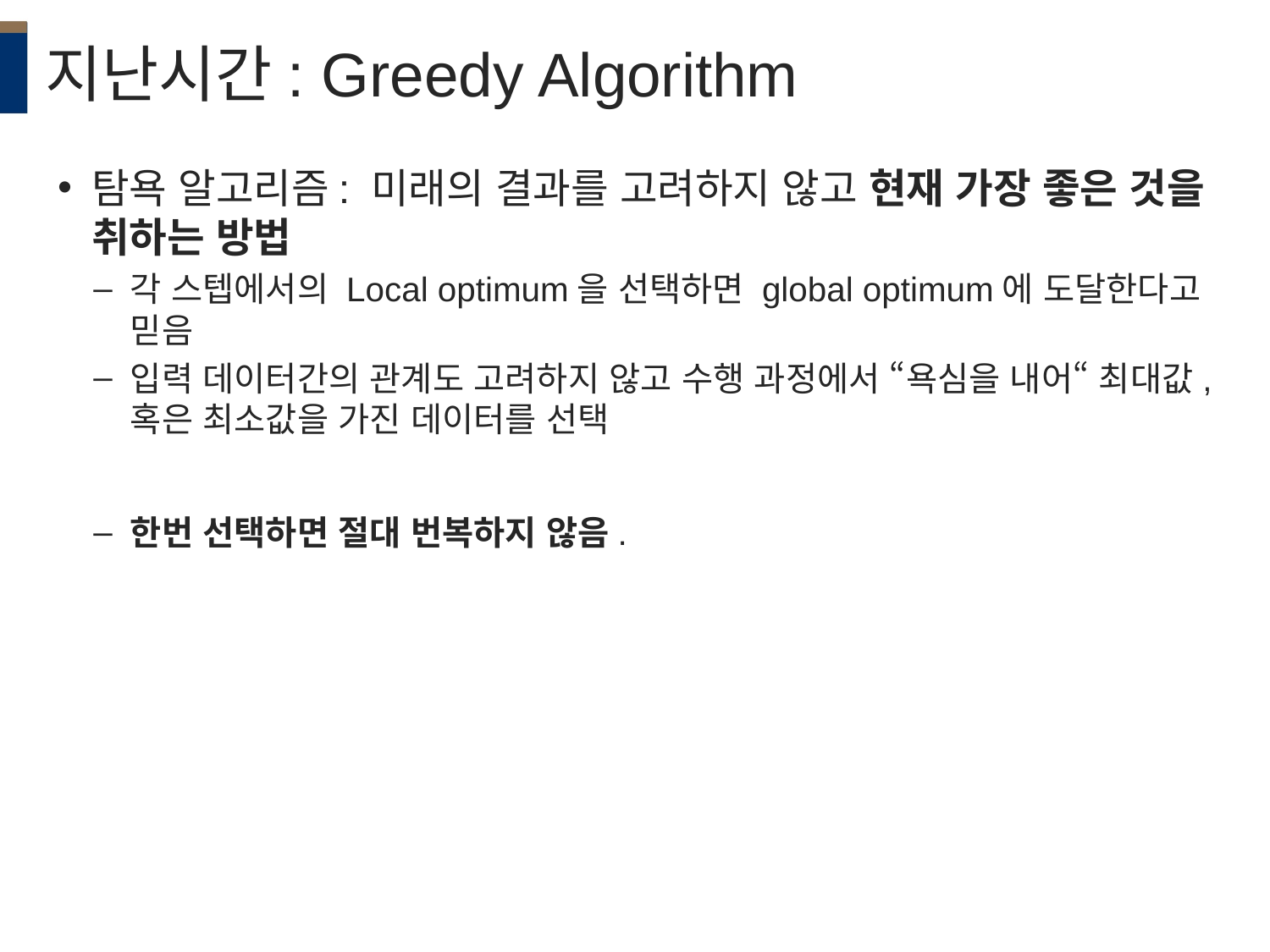

# 지난시간: Greedy Algorithm
탐욕 알고리즘: 미래의 결과를 고려하지 않고 현재 가장 좋은 것을 취하는 방법
각 스텝에서의 Local optimum을 선택하면 global optimum에 도달한다고 믿음
입력 데이터간의 관계도 고려하지 않고 수행 과정에서 “욕심을 내어“ 최대값, 혹은 최소값을 가진 데이터를 선택

한번 선택하면 절대 번복하지 않음.